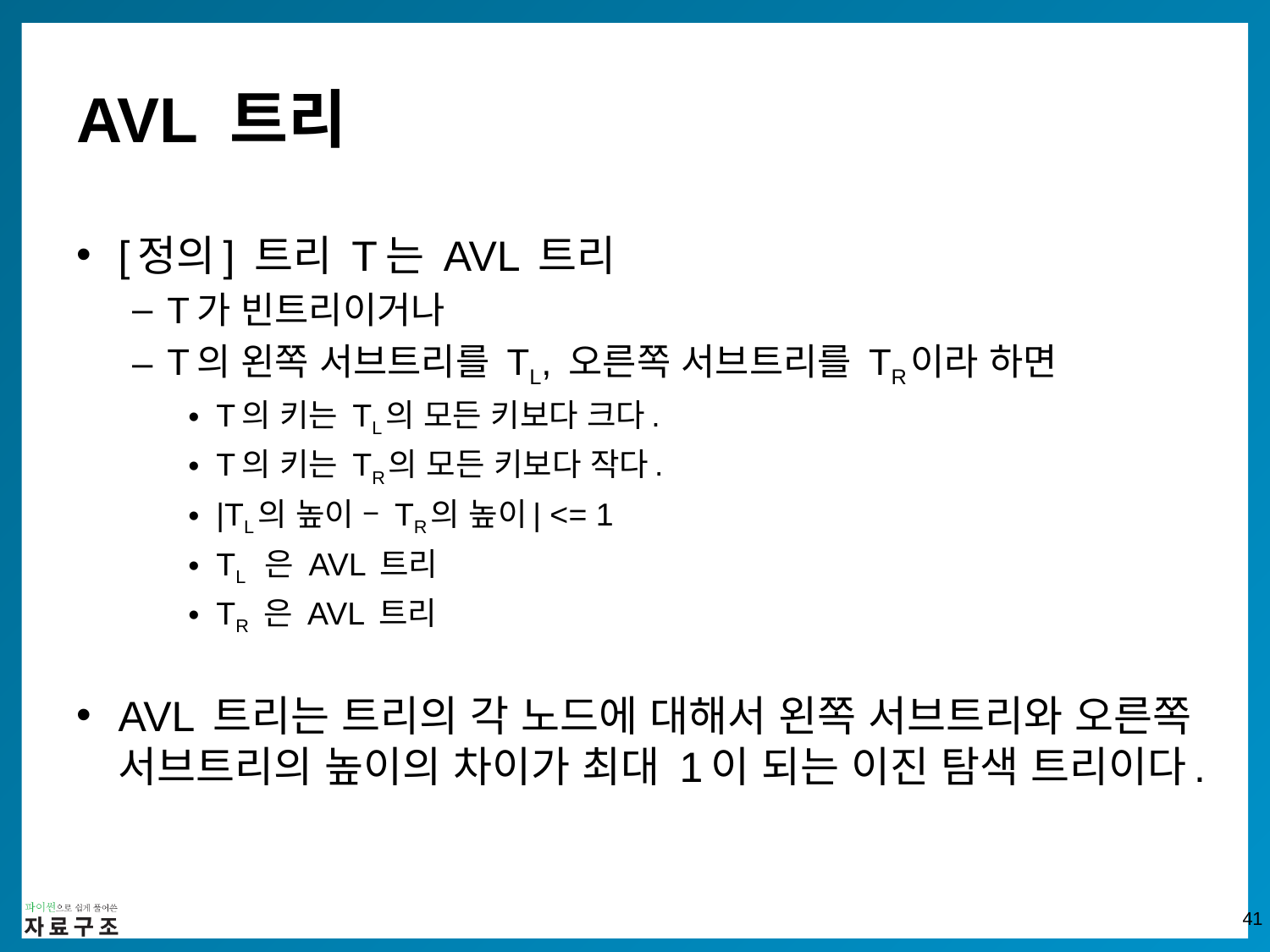

# AVL 트리
[정의] 트리 T는 AVL 트리
T가 빈트리이거나
T의 왼쪽 서브트리를 TL, 오른쪽 서브트리를 TR이라 하면
T의 키는 TL의 모든 키보다 크다.
T의 키는 TR의 모든 키보다 작다.
|TL의 높이 – TR의 높이| <= 1
TL  은 AVL 트리
TR 은 AVL 트리

AVL 트리는 트리의 각 노드에 대해서 왼쪽 서브트리와 오른쪽 서브트리의 높이의 차이가 최대 1이 되는 이진 탐색 트리이다.